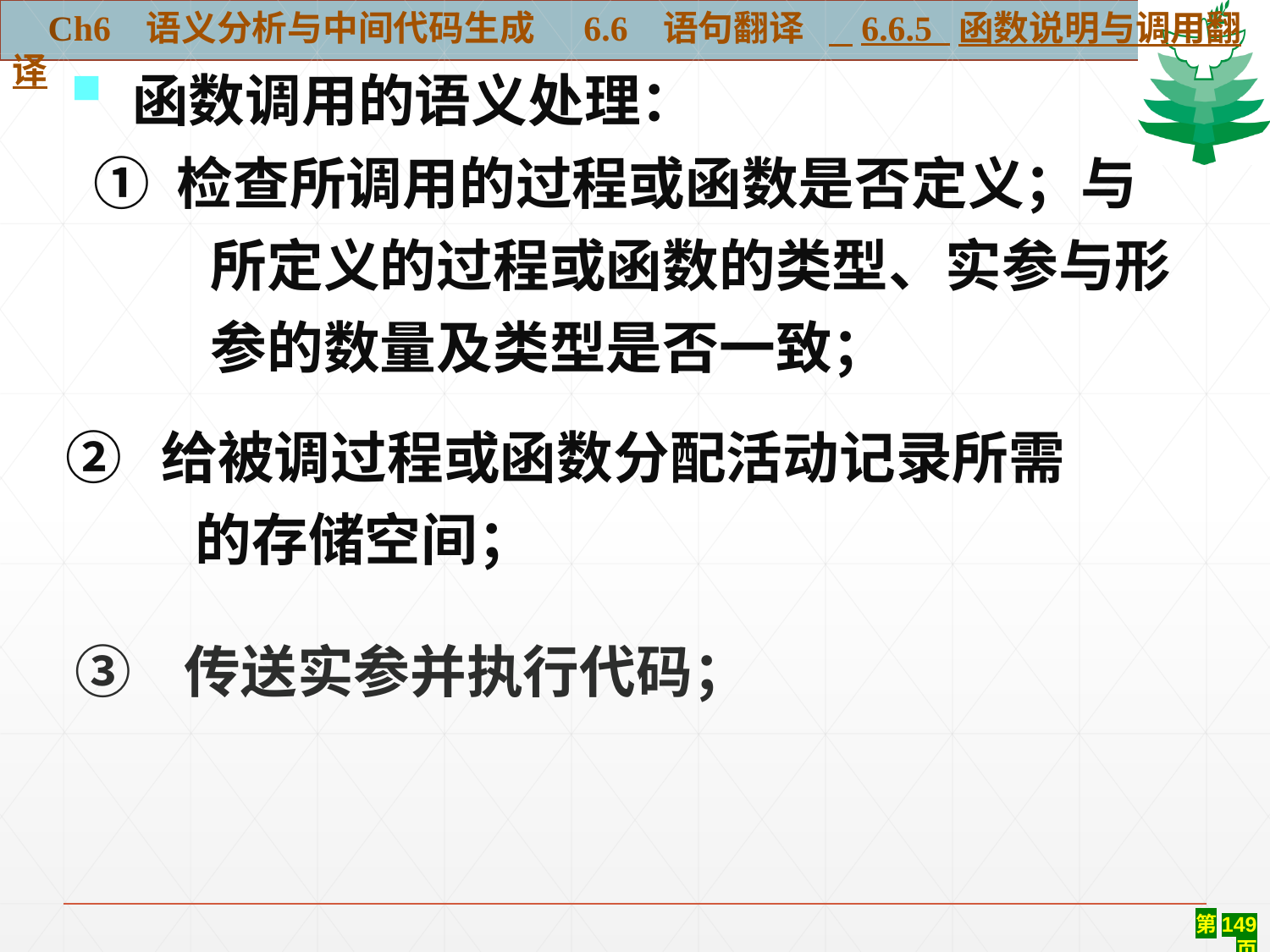

Ch6   语义分析与中间代码生成     6.6   语句翻译      6.6.5  函数说明与调用翻译
 函数调用的语义处理：
  ① 检查所调用的过程或函数是否定义；与
          所定义的过程或函数的类型、实参与形
          参的数量及类型是否一致；
   ②  给被调过程或函数分配活动记录所需
            的存储空间；
   ③   传送实参并执行代码；